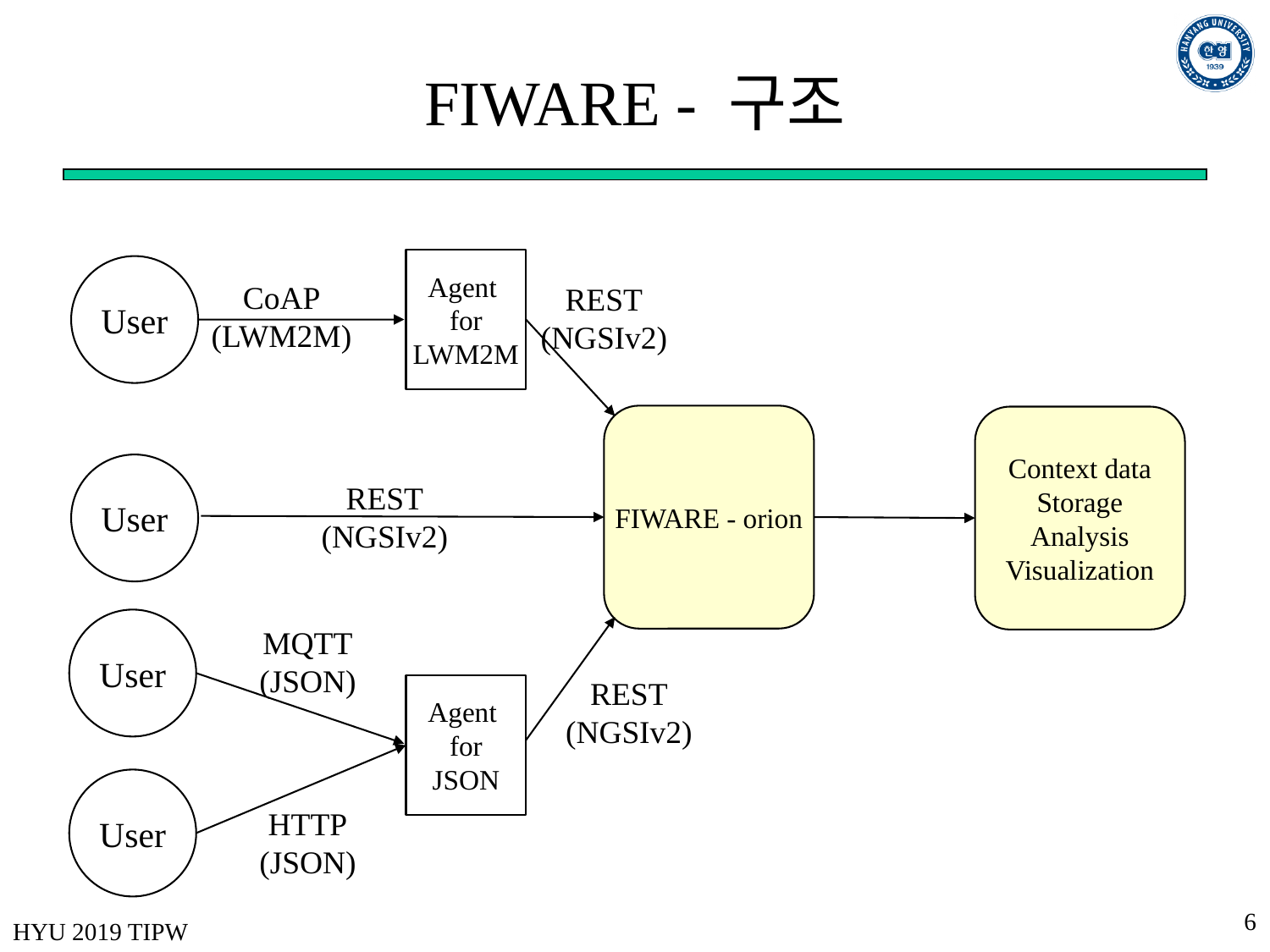

# FIWARE - 구조
Agent
for
LWM2M
User
CoAP
(LWM2M)
REST
(NGSIv2)
FIWARE - orion
Context data
Storage
Analysis
Visualization
User
REST
(NGSIv2)
User
MQTT
(JSON)
REST
(NGSIv2)
Agent
for
JSON
User
HTTP
(JSON)
6
HYU 2019 TIPW